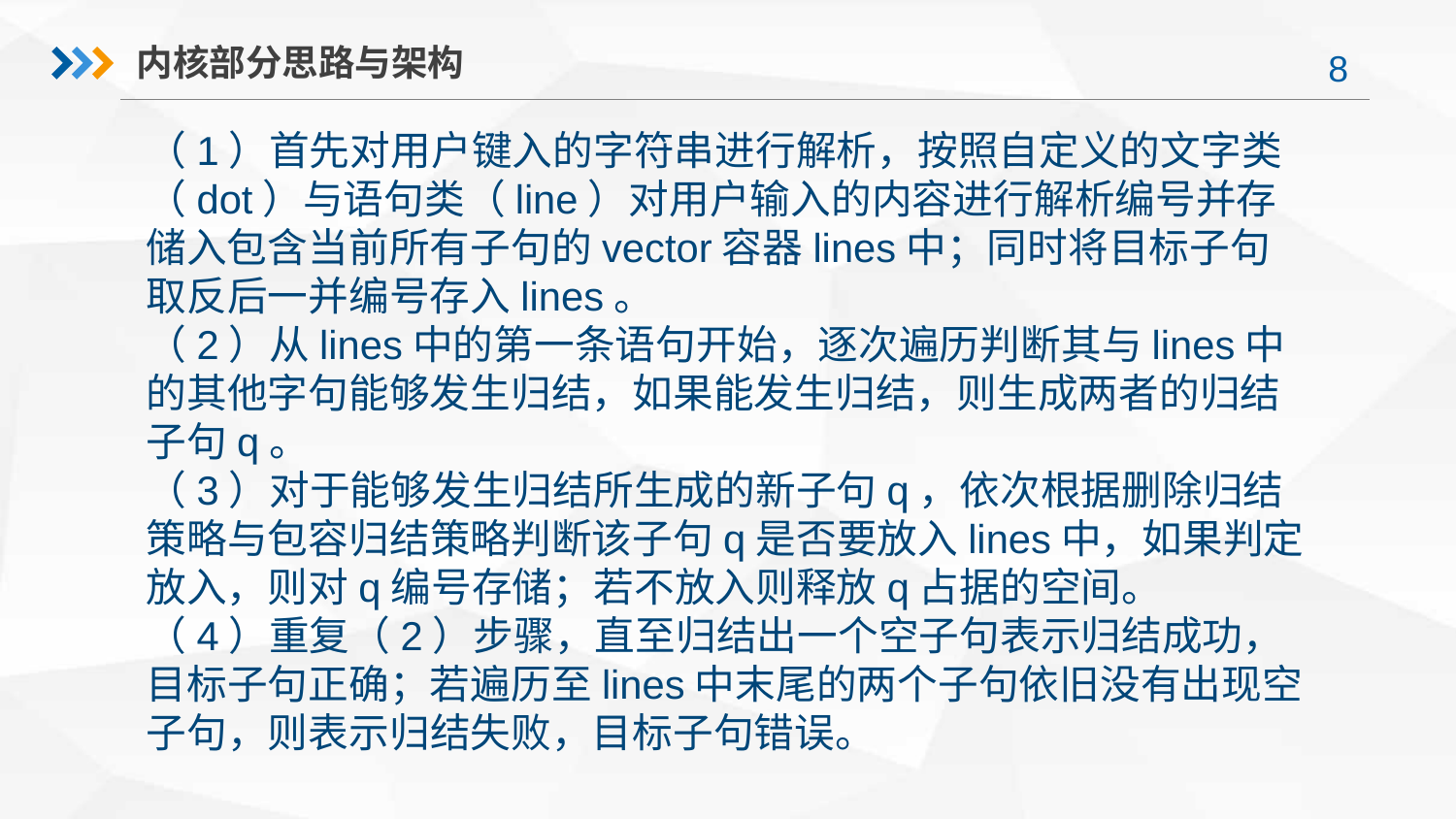

内核部分思路与架构
（1）首先对用户键入的字符串进行解析，按照自定义的文字类（dot）与语句类（line）对用户输入的内容进行解析编号并存储入包含当前所有子句的vector容器lines中；同时将目标子句取反后一并编号存入lines。
（2）从lines中的第一条语句开始，逐次遍历判断其与lines中的其他字句能够发生归结，如果能发生归结，则生成两者的归结子句q。
（3）对于能够发生归结所生成的新子句q，依次根据删除归结策略与包容归结策略判断该子句q是否要放入lines中，如果判定放入，则对q编号存储；若不放入则释放q占据的空间。
（4）重复（2）步骤，直至归结出一个空子句表示归结成功，目标子句正确；若遍历至lines中末尾的两个子句依旧没有出现空子句，则表示归结失败，目标子句错误。